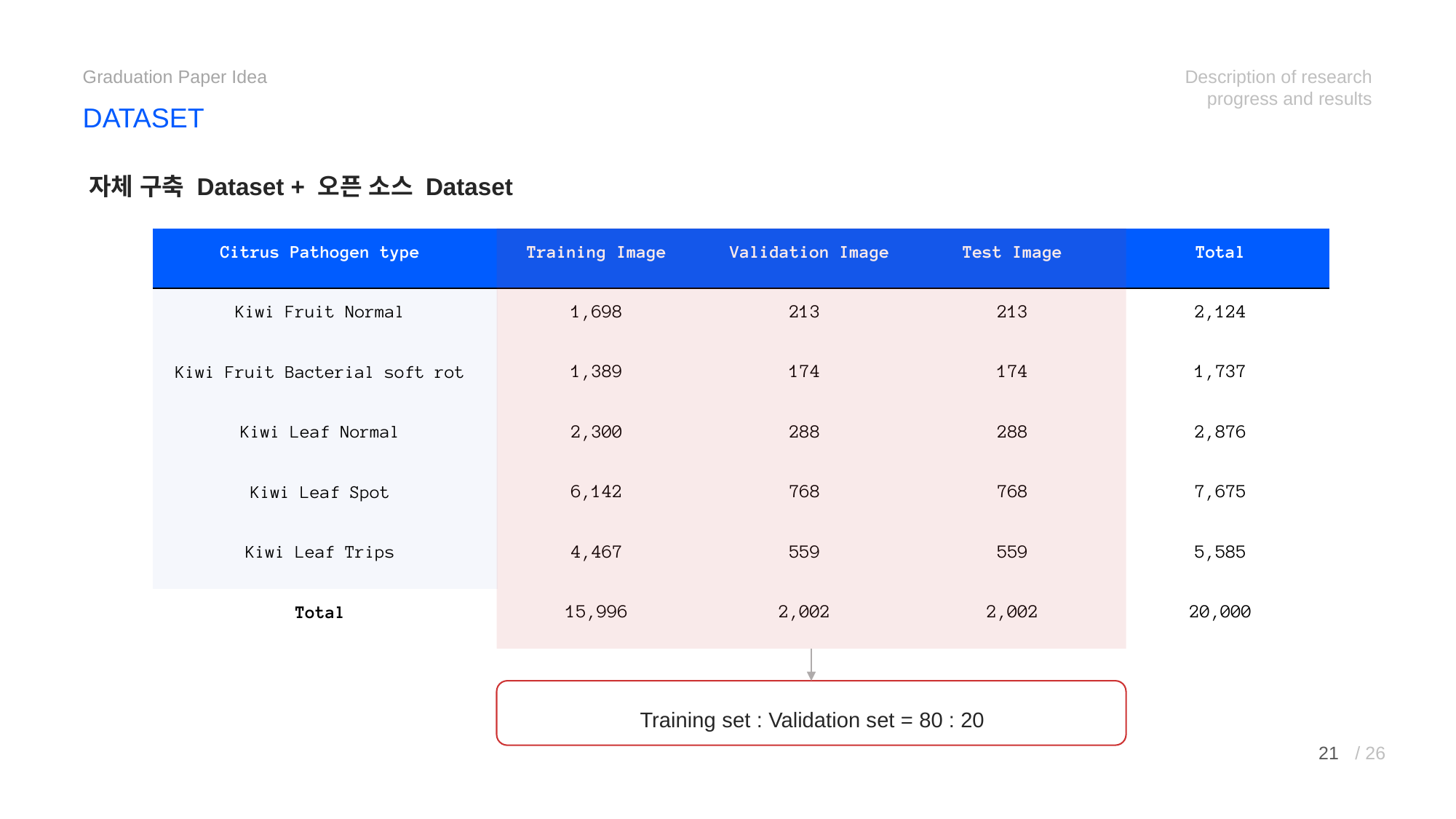

Graduation Paper Idea
Description of research progress and results
DATASET
자체 구축 Dataset + 오픈 소스 Dataset

| Citrus Pathogen type | Training Image | Validation Image | Test Image | Total |
| --- | --- | --- | --- | --- |
| Kiwi Fruit Normal | 1,698 | 213 | 213 | 2,124 |
| Kiwi Fruit Bacterial soft rot | 1,389 | 174 | 174 | 1,737 |
| Kiwi Leaf Normal | 2,300 | 288 | 288 | 2,876 |
| Kiwi Leaf Spot | 6,142 | 768 | 768 | 7,675 |
| Kiwi Leaf Trips | 4,467 | 559 | 559 | 5,585 |
| Total | 15,996 | 2,002 | 2,002 | 20,000 |

Training set : Validation set = 80 : 20
21
/ 26